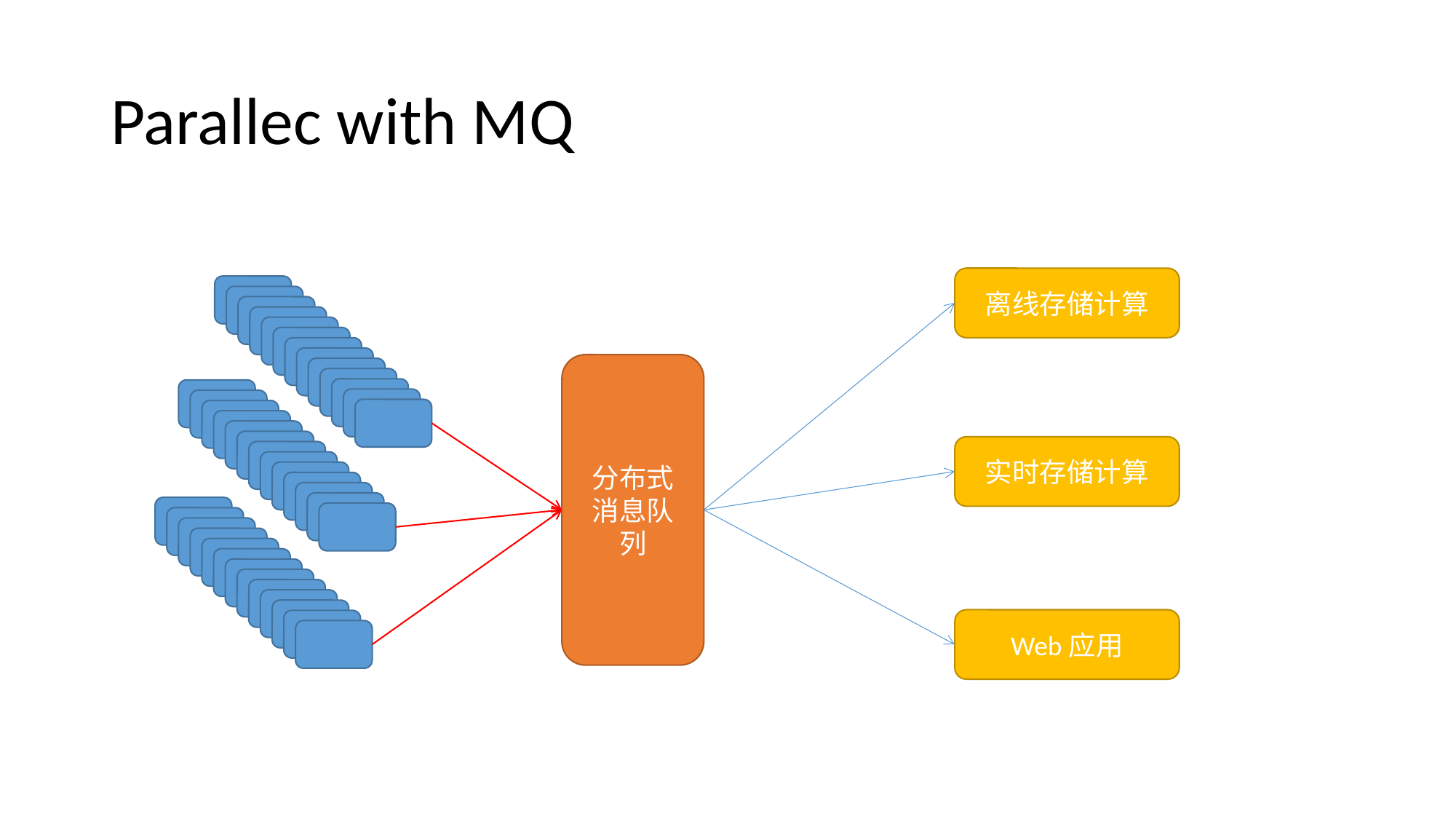

# Parallec with MQ
离线存储计算

分布式消息队列

实时存储计算

Web应用